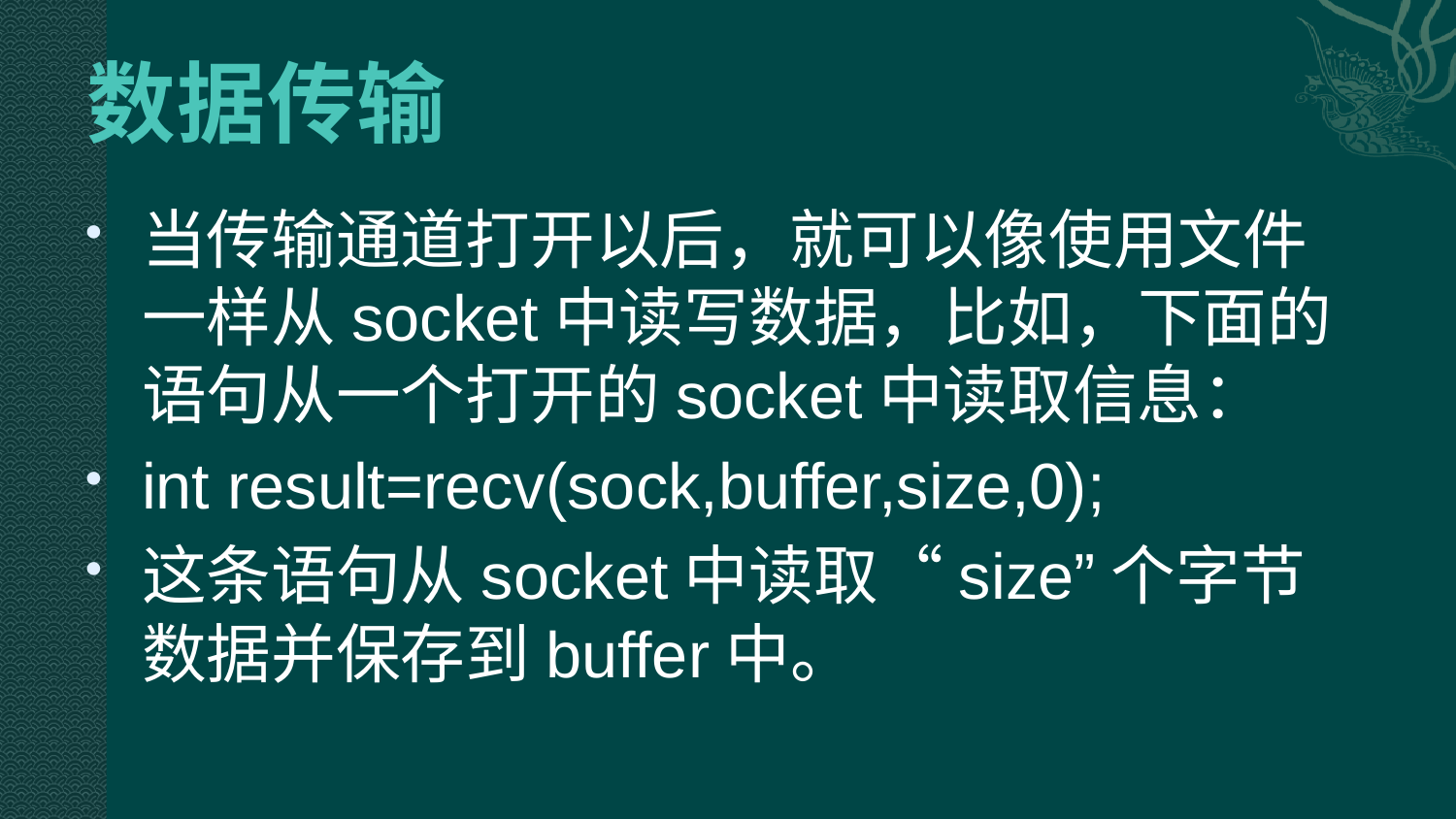

# 数据传输
当传输通道打开以后，就可以像使用文件一样从socket中读写数据，比如，下面的语句从一个打开的socket中读取信息：
int result=recv(sock,buffer,size,0);
这条语句从socket中读取“size”个字节数据并保存到buffer中。